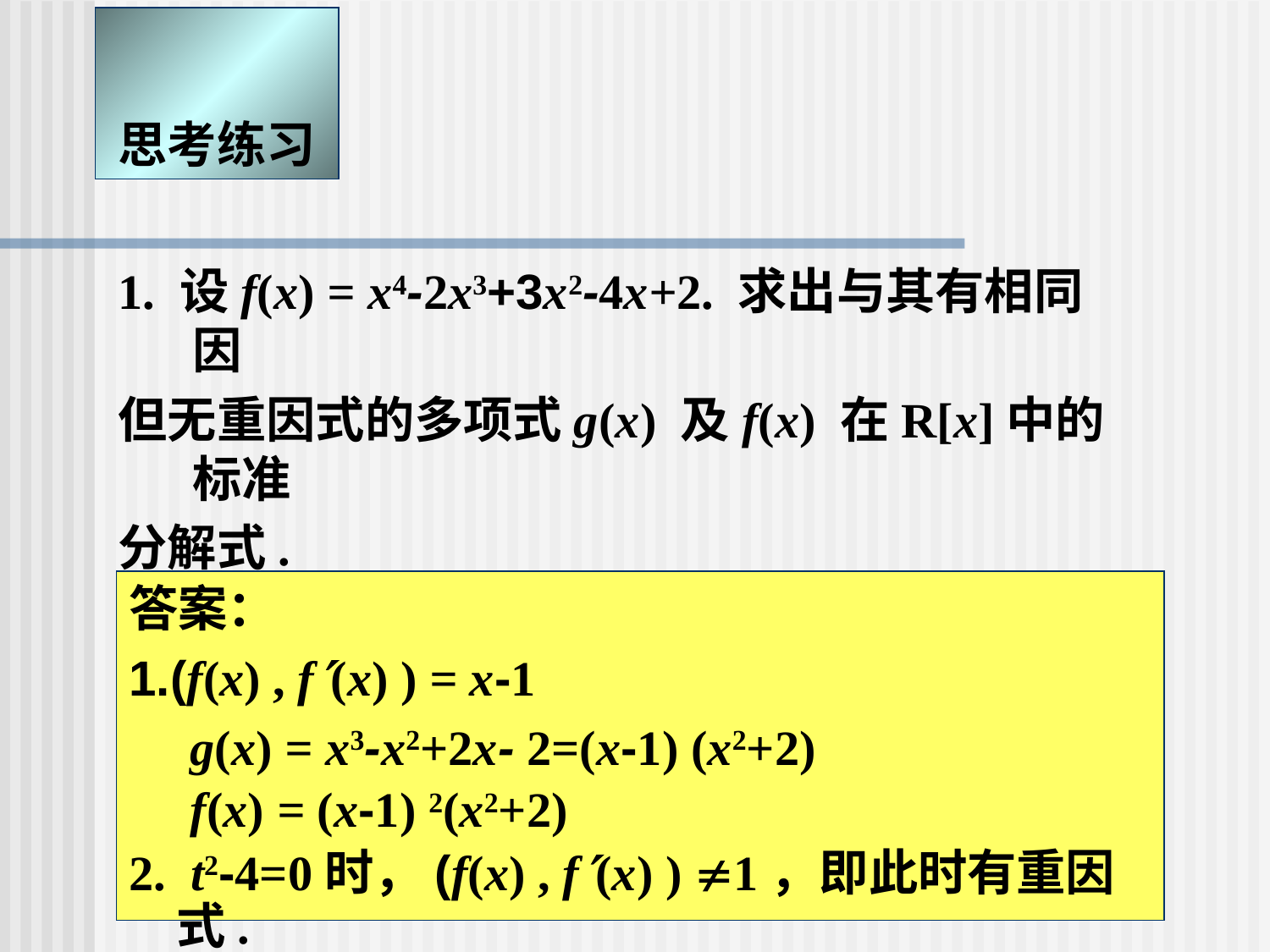

# 思考练习
1. 设f(x) = x4-2x3+3x2-4x+2. 求出与其有相同因
但无重因式的多项式g(x) 及f(x) 在R[x]中的标准
分解式.
2. t取何值时， f(x) = x3-3x+t 有重因式.
答案：
1.(f(x) , f′(x) ) = x-1
     g(x) = x3-x2+2x- 2=(x-1) (x2+2)
     f(x) = (x-1) 2(x2+2)
2.  t2-4=0时，(f(x) , f′(x) ) ≠1，即此时有重因式.